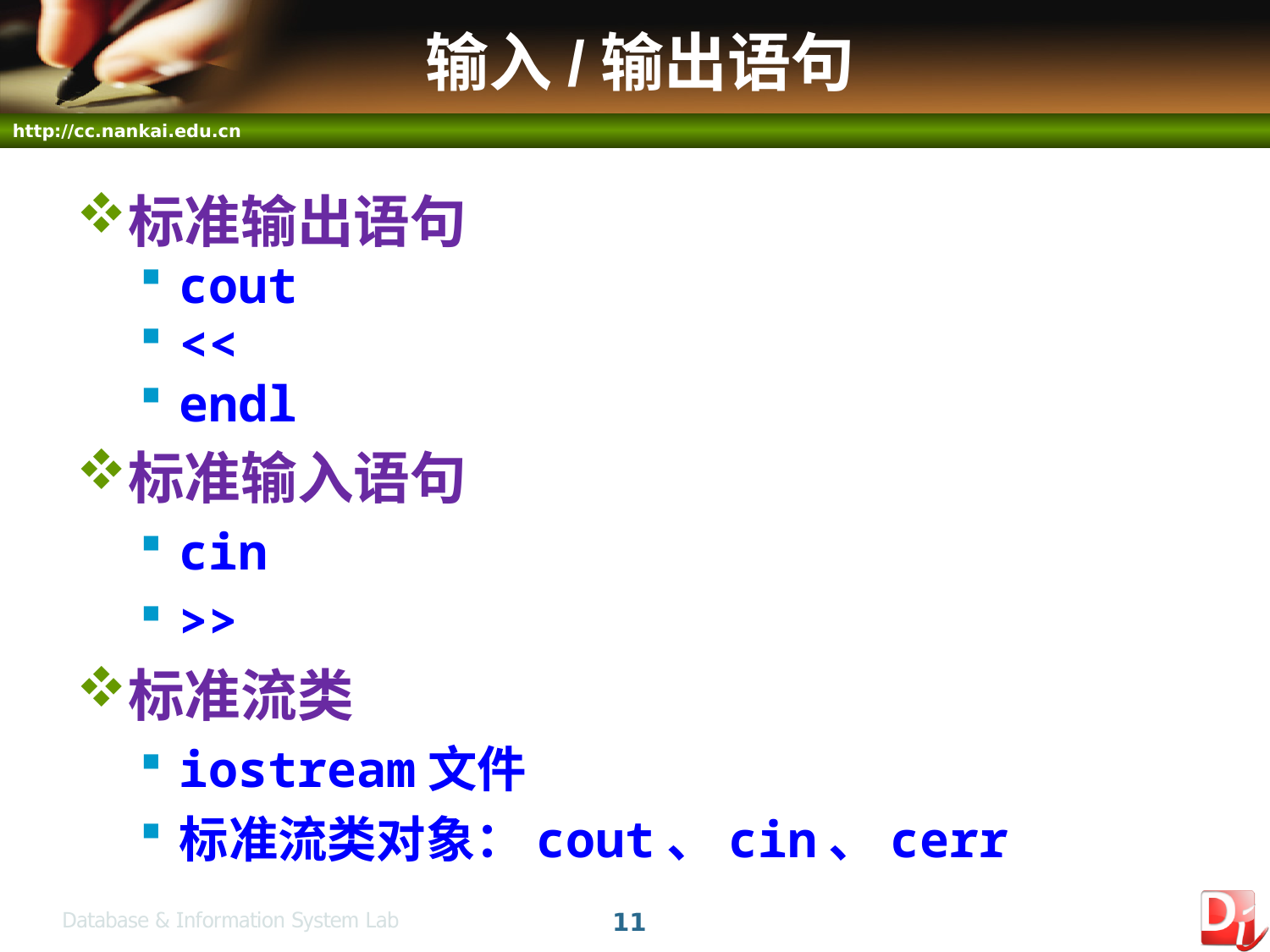

# 输入/输出语句
标准输出语句
cout
<<
endl
标准输入语句
cin
>>
标准流类
iostream文件
标准流类对象：cout、cin、cerr
11
Database & Information System Lab